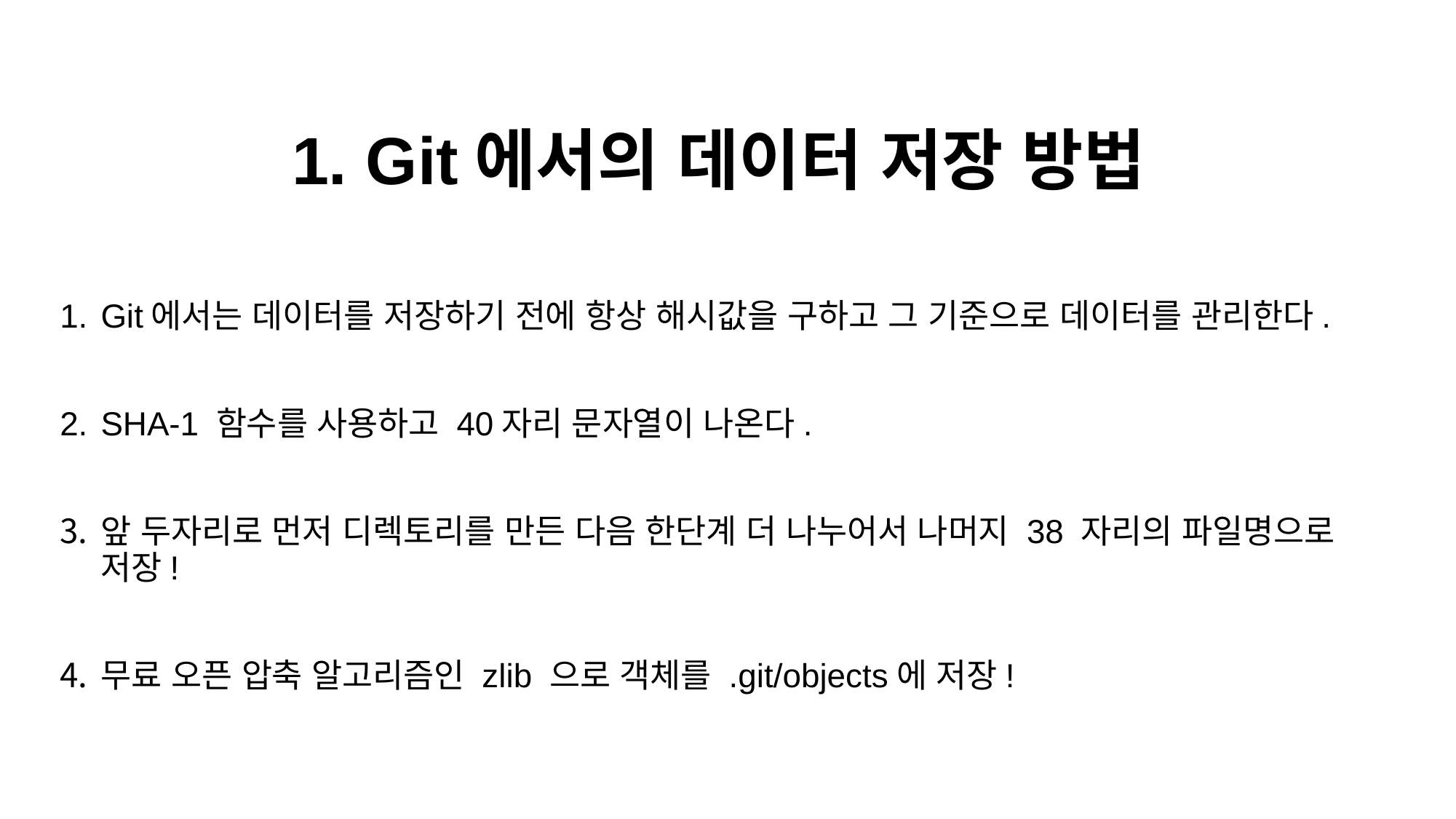

# 1. Git에서의 데이터 저장 방법
Git에서는 데이터를 저장하기 전에 항상 해시값을 구하고 그 기준으로 데이터를 관리한다.

SHA-1 함수를 사용하고 40자리 문자열이 나온다.

앞 두자리로 먼저 디렉토리를 만든 다음 한단계 더 나누어서 나머지 38 자리의 파일명으로 저장!

무료 오픈 압축 알고리즘인 zlib 으로 객체를 .git/objects에 저장!